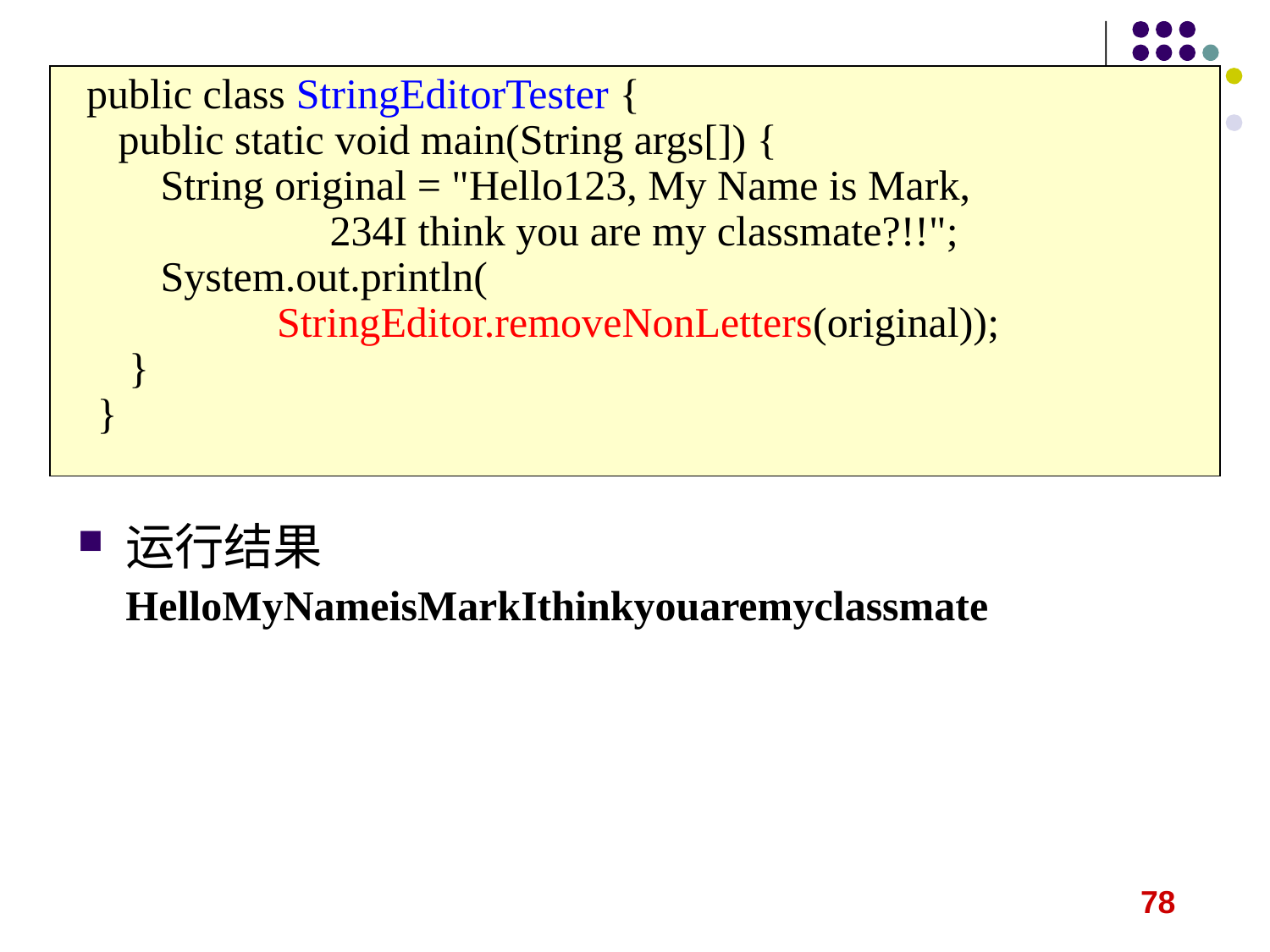

public class StringEditorTester {
   public static void main(String args[]) {
       String original = "Hello123, My Name is Mark,
                       234I think you are my classmate?!!";
       System.out.println(
                  StringEditor.removeNonLetters(original));
    }
 }
运行结果
HelloMyNameisMarkIthinkyouaremyclassmate